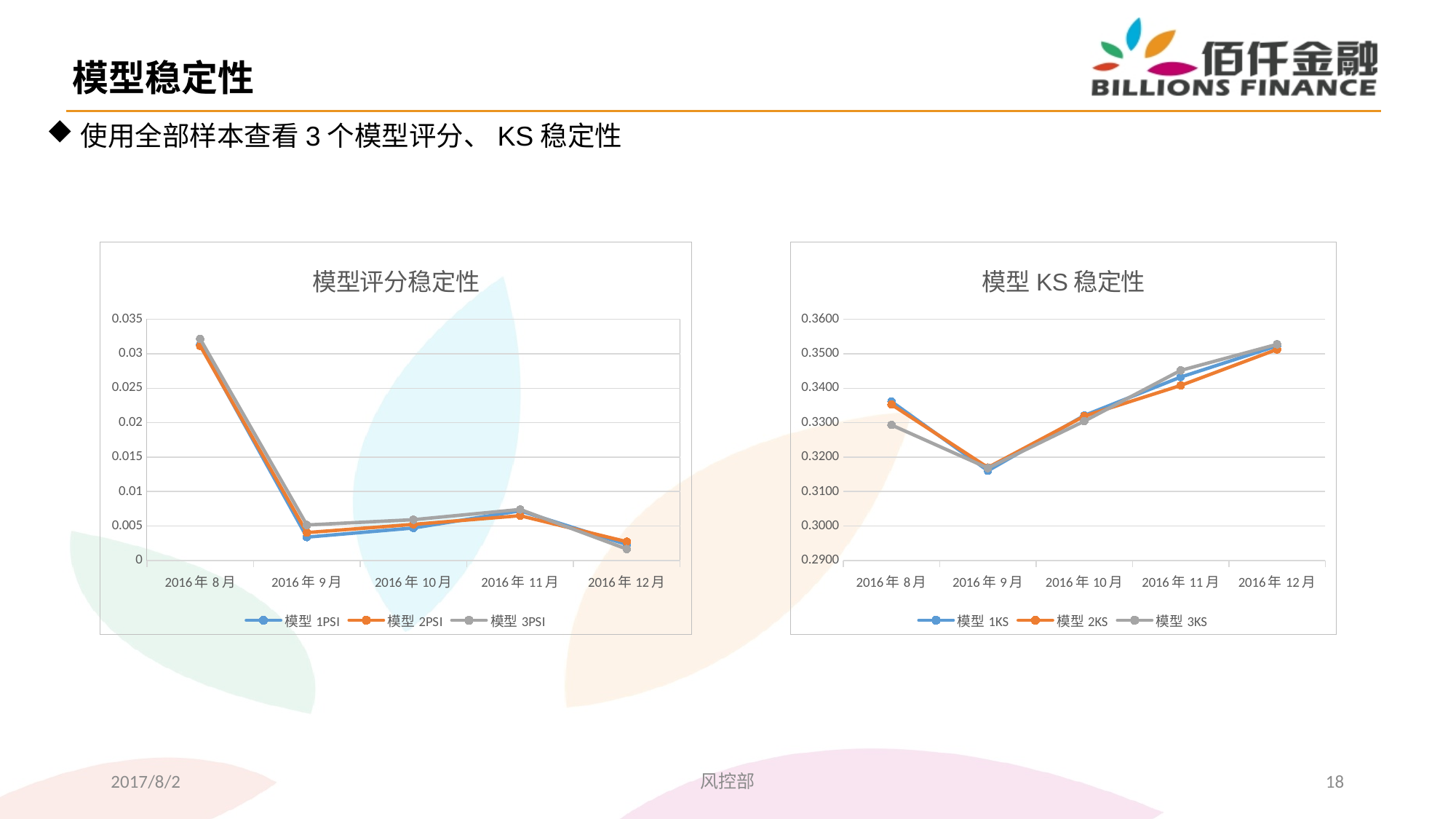

模型稳定性
使用全部样本查看3个模型评分、KS稳定性

### Chart: 模型评分稳定性

| Category | 模型1PSI | 模型2PSI | 模型3PSI |
|---|---|---|---|
| 42583 | 0.0313 | 0.031154 | 0.032145 |
| 42614 | 0.003378756 | 0.004038293 | 0.005144451 |
| 42645 | 0.004710349 | 0.005231027 | 0.005910219 |
| 42677 | 0.00720593 | 0.006494299 | 0.007395851 |
| 42708 | 0.002312135 | 0.002719252 | 0.001650488 |

### Chart: 模型KS稳定性

| Category | 模型1KS | 模型2KS | 模型3KS |
|---|---|---|---|
| 42583 | 0.33614 | 0.33527 | 0.32933 |
| 42614 | 0.31604 | 0.31698 | 0.31682 |
| 42645 | 0.33209 | 0.33189 | 0.33044 |
| 42677 | 0.34323 | 0.3408 | 0.34517 |
| 42708 | 0.3523 | 0.35127 | 0.35275 |
2017/8/2
风控部
18